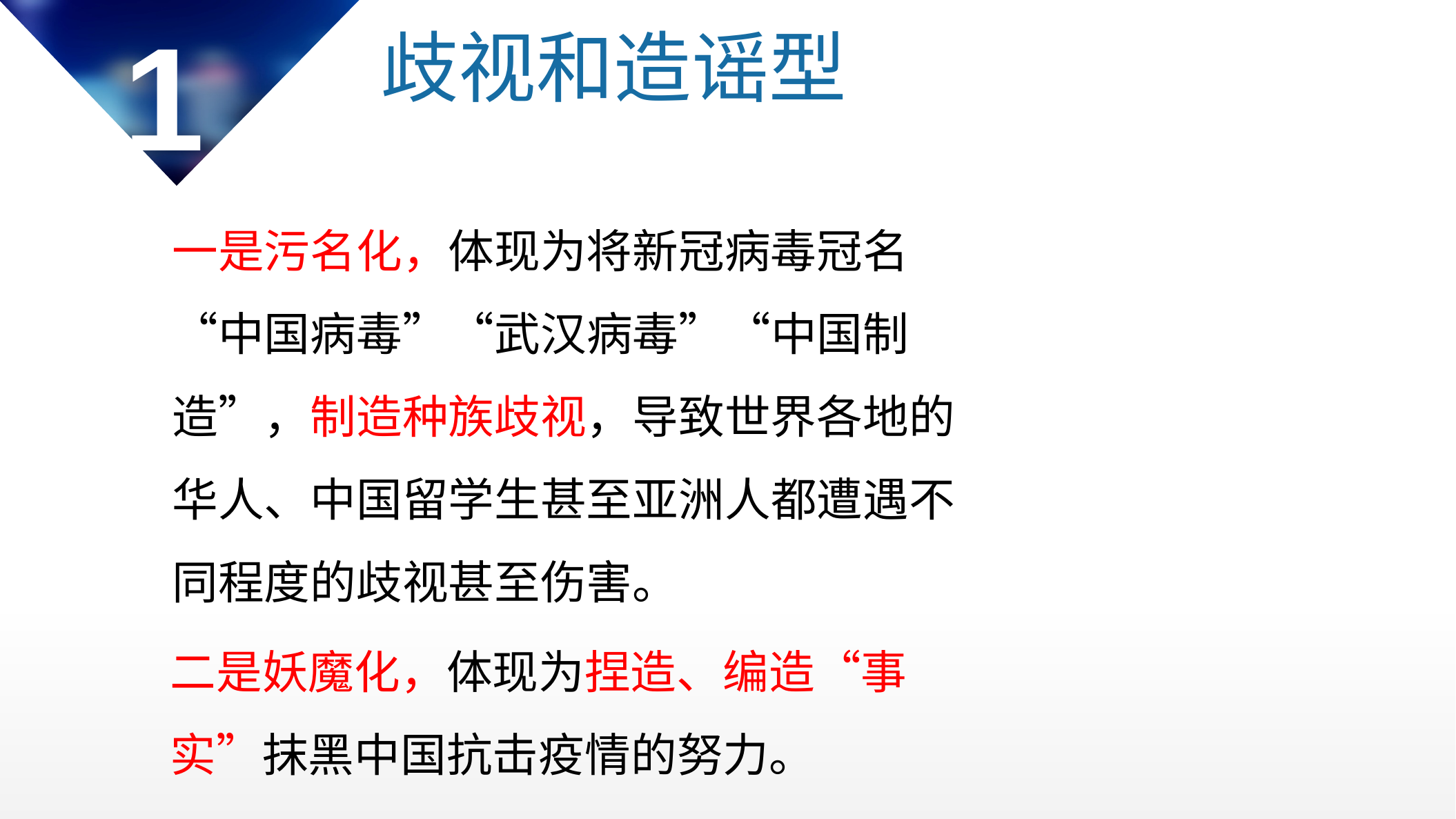

1
歧视和造谣型
一是污名化，体现为将新冠病毒冠名“中国病毒”“武汉病毒”“中国制造”，制造种族歧视，导致世界各地的华人、中国留学生甚至亚洲人都遭遇不同程度的歧视甚至伤害。
二是妖魔化，体现为捏造、编造“事实”抹黑中国抗击疫情的努力。